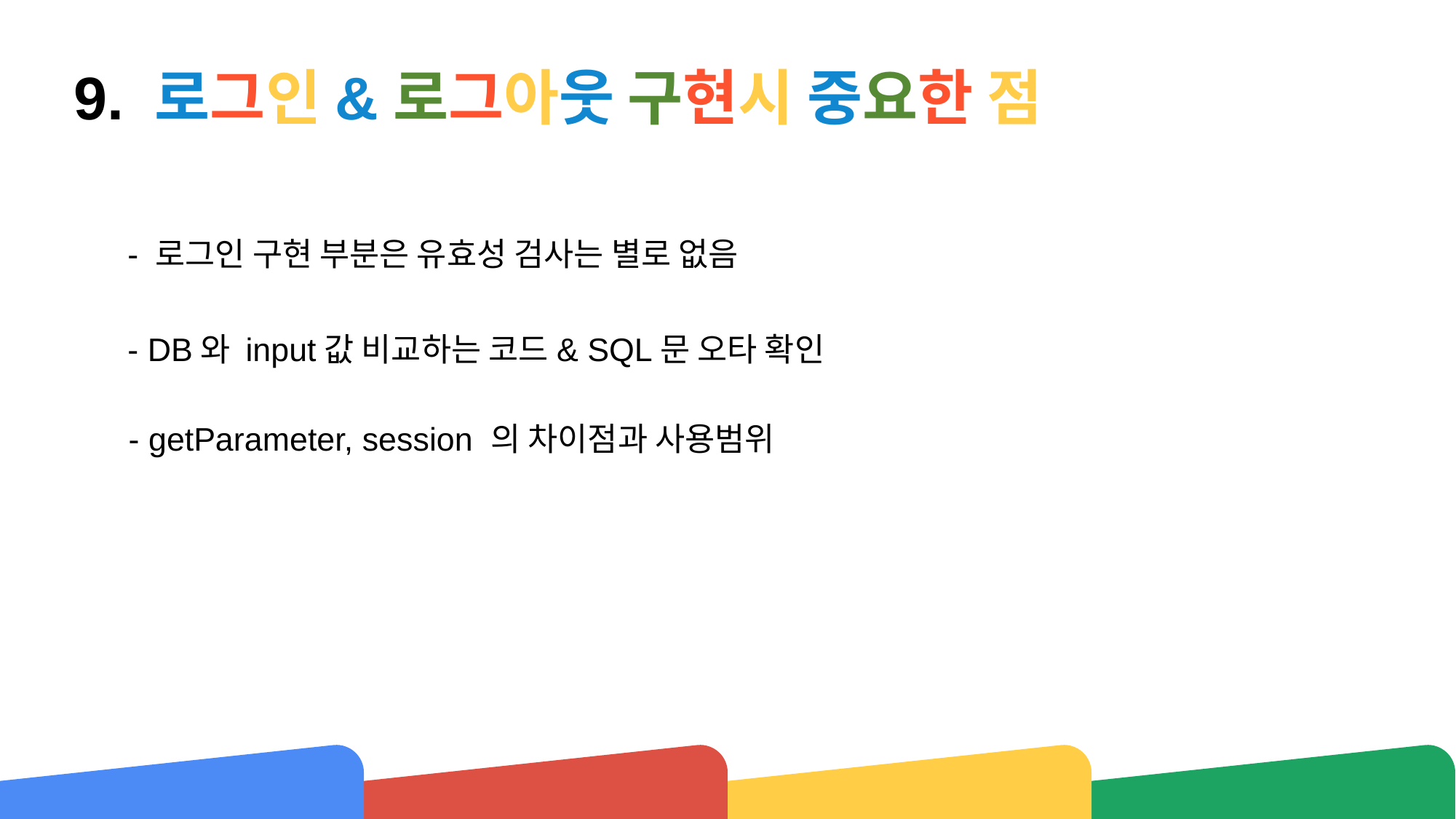

9. 로그인&로그아웃 구현시 중요한 점
- 로그인 구현 부분은 유효성 검사는 별로 없음
- DB와 input값 비교하는 코드& SQL문 오타 확인
- getParameter, session 의 차이점과 사용범위